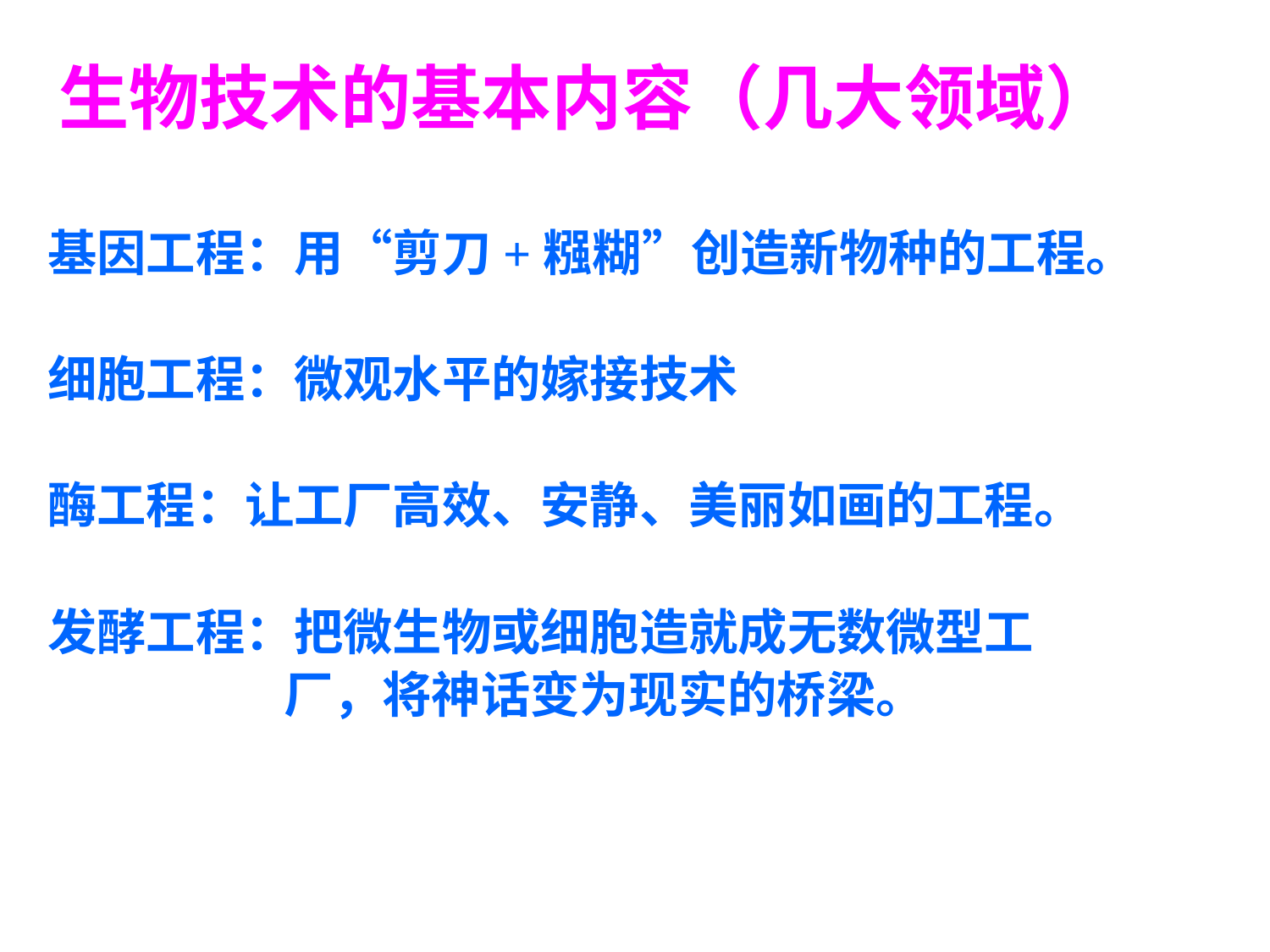

# 生物技术的基本内容（几大领域）
基因工程：用“剪刀+糨糊”创造新物种的工程。

细胞工程：微观水平的嫁接技术

酶工程：让工厂高效、安静、美丽如画的工程。

发酵工程：把微生物或细胞造就成无数微型工
                    厂，将神话变为现实的桥梁。